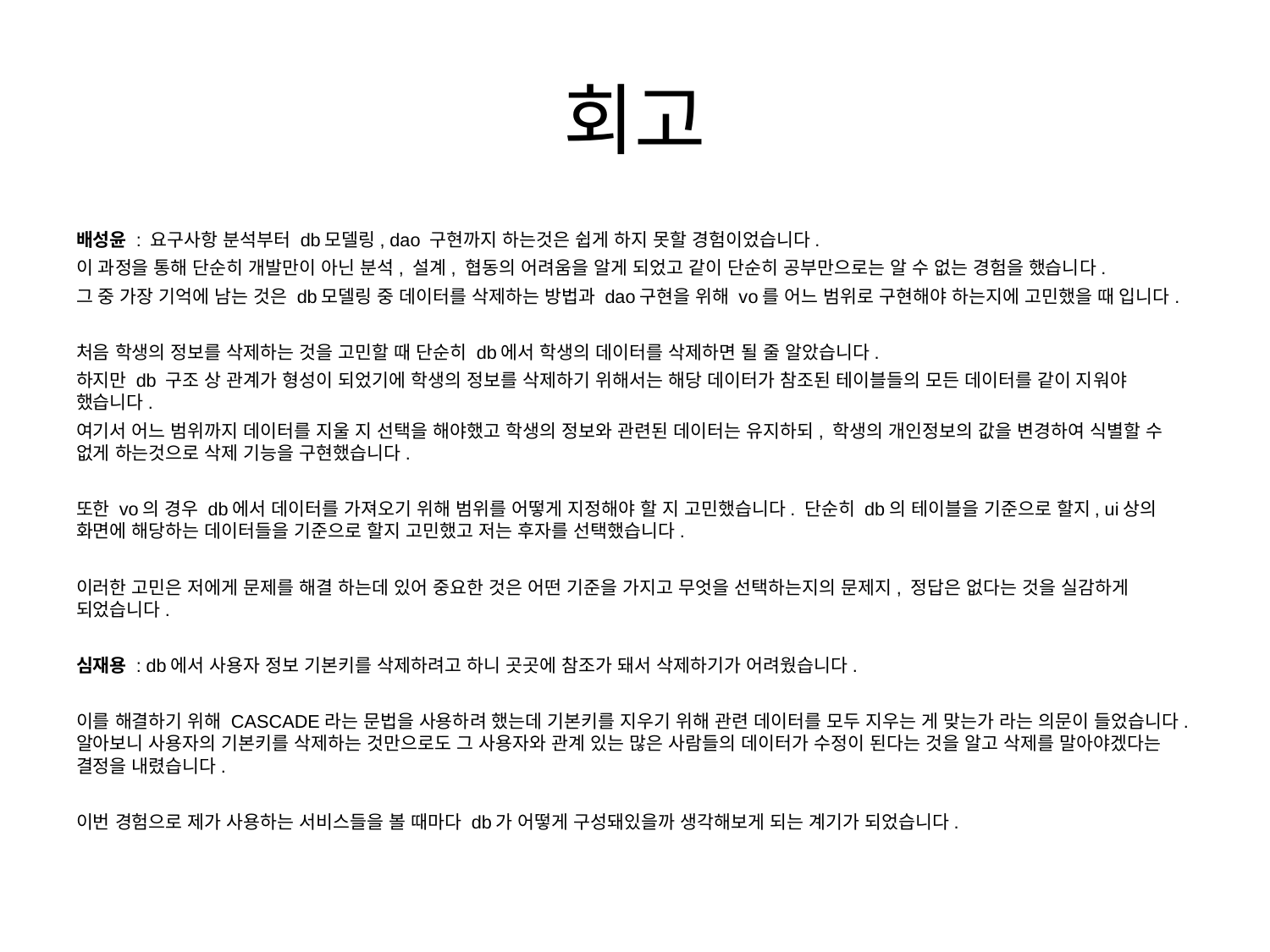

# 회고
배성윤 : 요구사항 분석부터 db모델링, dao 구현까지 하는것은 쉽게 하지 못할 경험이었습니다.
이 과정을 통해 단순히 개발만이 아닌 분석, 설계, 협동의 어려움을 알게 되었고 같이 단순히 공부만으로는 알 수 없는 경험을 했습니다.
그 중 가장 기억에 남는 것은 db모델링 중 데이터를 삭제하는 방법과 dao구현을 위해 vo를 어느 범위로 구현해야 하는지에 고민했을 때 입니다.

처음 학생의 정보를 삭제하는 것을 고민할 때 단순히 db에서 학생의 데이터를 삭제하면 될 줄 알았습니다.
하지만 db 구조 상 관계가 형성이 되었기에 학생의 정보를 삭제하기 위해서는 해당 데이터가 참조된 테이블들의 모든 데이터를 같이 지워야 했습니다.
여기서 어느 범위까지 데이터를 지울 지 선택을 해야했고 학생의 정보와 관련된 데이터는 유지하되, 학생의 개인정보의 값을 변경하여 식별할 수 없게 하는것으로 삭제 기능을 구현했습니다.

또한 vo의 경우 db에서 데이터를 가져오기 위해 범위를 어떻게 지정해야 할 지 고민했습니다. 단순히 db의 테이블을 기준으로 할지, ui상의 화면에 해당하는 데이터들을 기준으로 할지 고민했고 저는 후자를 선택했습니다.

이러한 고민은 저에게 문제를 해결 하는데 있어 중요한 것은 어떤 기준을 가지고 무엇을 선택하는지의 문제지, 정답은 없다는 것을 실감하게 되었습니다.

심재용 : db에서 사용자 정보 기본키를 삭제하려고 하니 곳곳에 참조가 돼서 삭제하기가 어려웠습니다.

이를 해결하기 위해 CASCADE라는 문법을 사용하려 했는데 기본키를 지우기 위해 관련 데이터를 모두 지우는 게 맞는가 라는 의문이 들었습니다. 알아보니 사용자의 기본키를 삭제하는 것만으로도 그 사용자와 관계 있는 많은 사람들의 데이터가 수정이 된다는 것을 알고 삭제를 말아야겠다는 결정을 내렸습니다.

이번 경험으로 제가 사용하는 서비스들을 볼 때마다 db가 어떻게 구성돼있을까 생각해보게 되는 계기가 되었습니다.